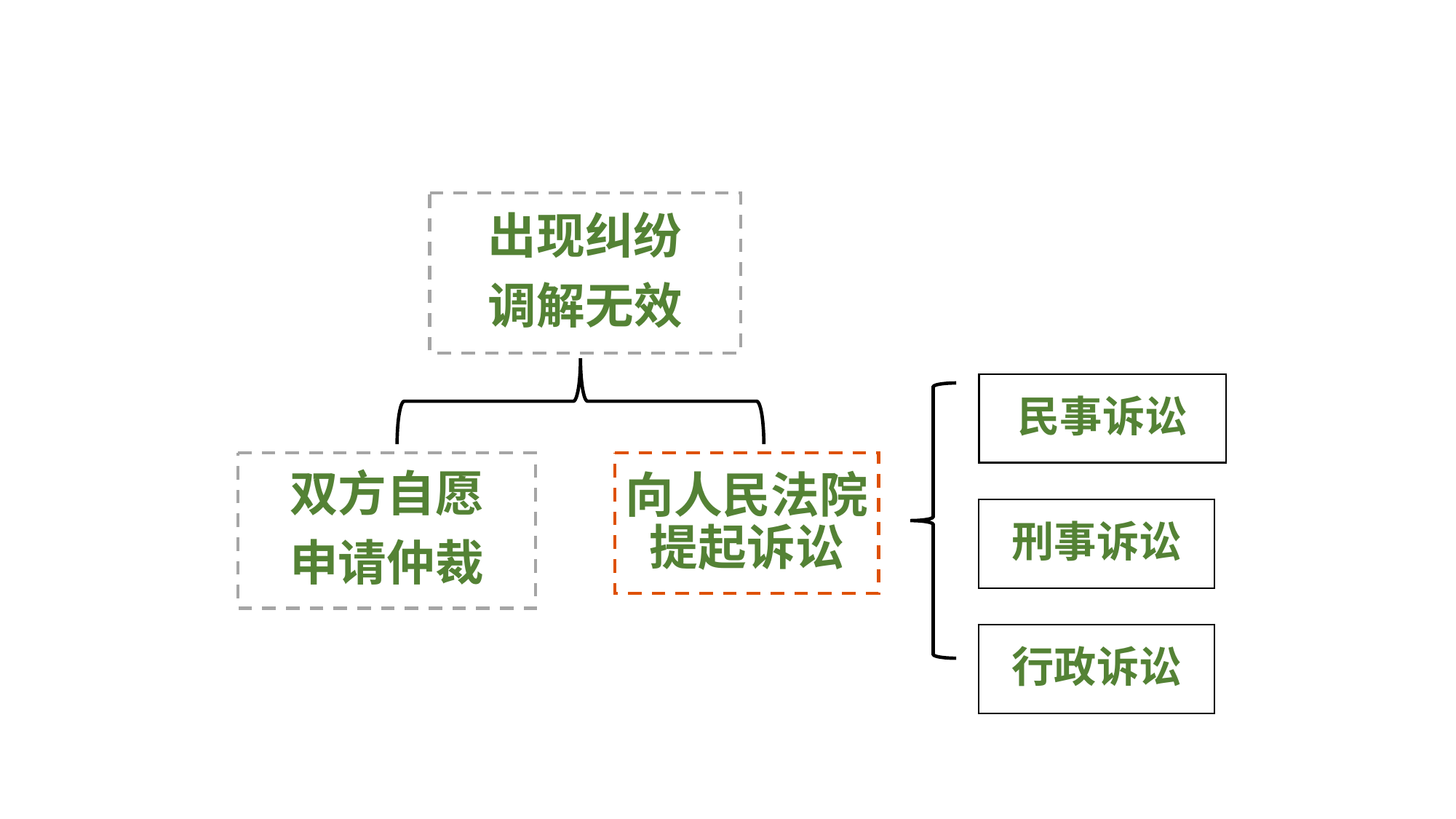

出现纠纷
调解无效

民事诉讼

双方自愿
申请仲裁
向人民法院提起诉讼
刑事诉讼
行政诉讼